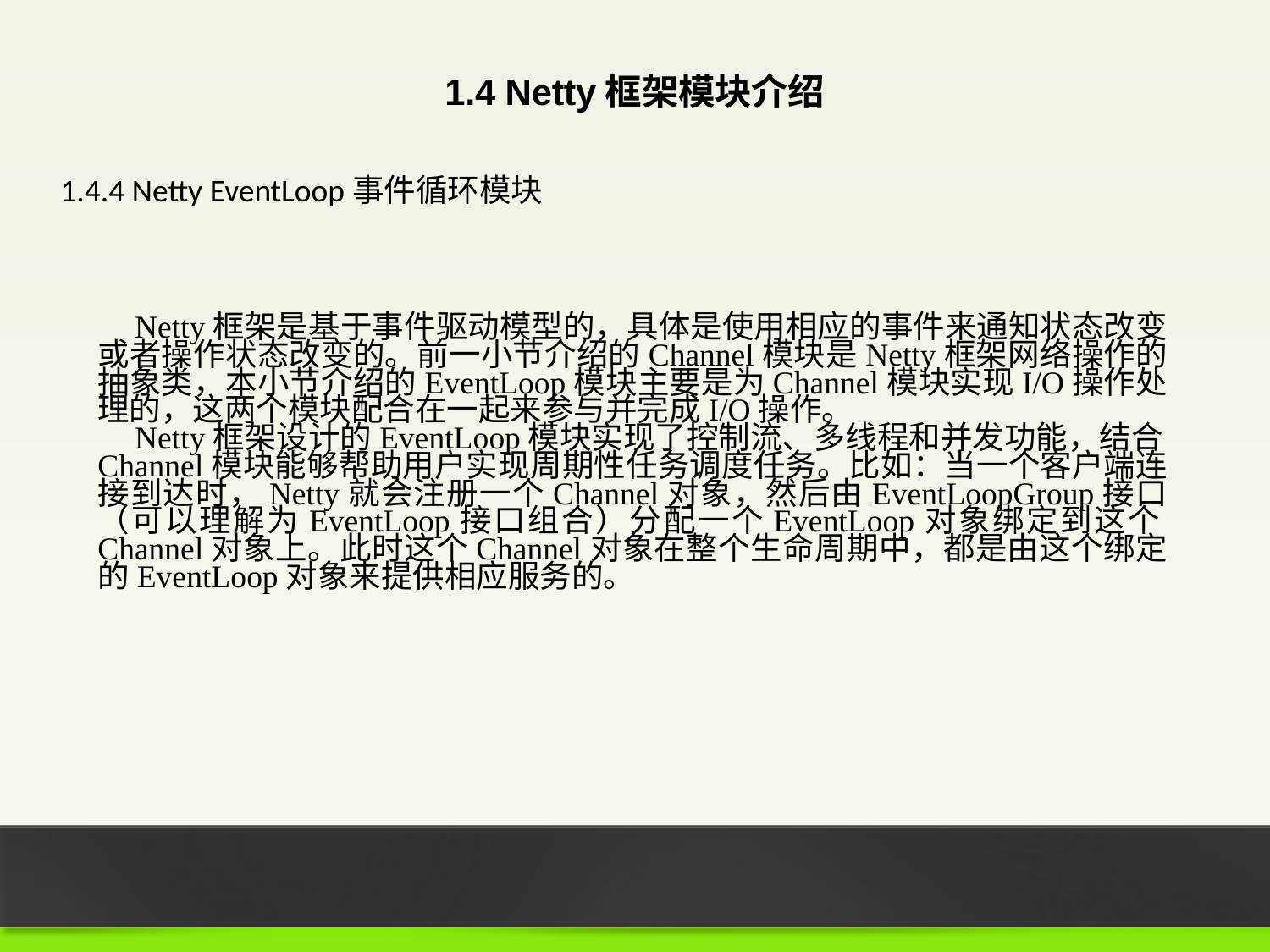

1.4 Netty框架模块介绍
1.4.4 Netty EventLoop事件循环模块
Netty框架是基于事件驱动模型的，具体是使用相应的事件来通知状态改变或者操作状态改变的。前一小节介绍的Channel模块是Netty框架网络操作的抽象类，本小节介绍的EventLoop模块主要是为Channel模块实现I/O操作处理的，这两个模块配合在一起来参与并完成I/O操作。
Netty框架设计的EventLoop模块实现了控制流、多线程和并发功能，结合Channel模块能够帮助用户实现周期性任务调度任务。比如：当一个客户端连接到达时，Netty就会注册一个Channel对象，然后由EventLoopGroup接口（可以理解为EventLoop接口组合）分配一个EventLoop对象绑定到这个Channel对象上。此时这个Channel对象在整个生命周期中，都是由这个绑定的EventLoop对象来提供相应服务的。